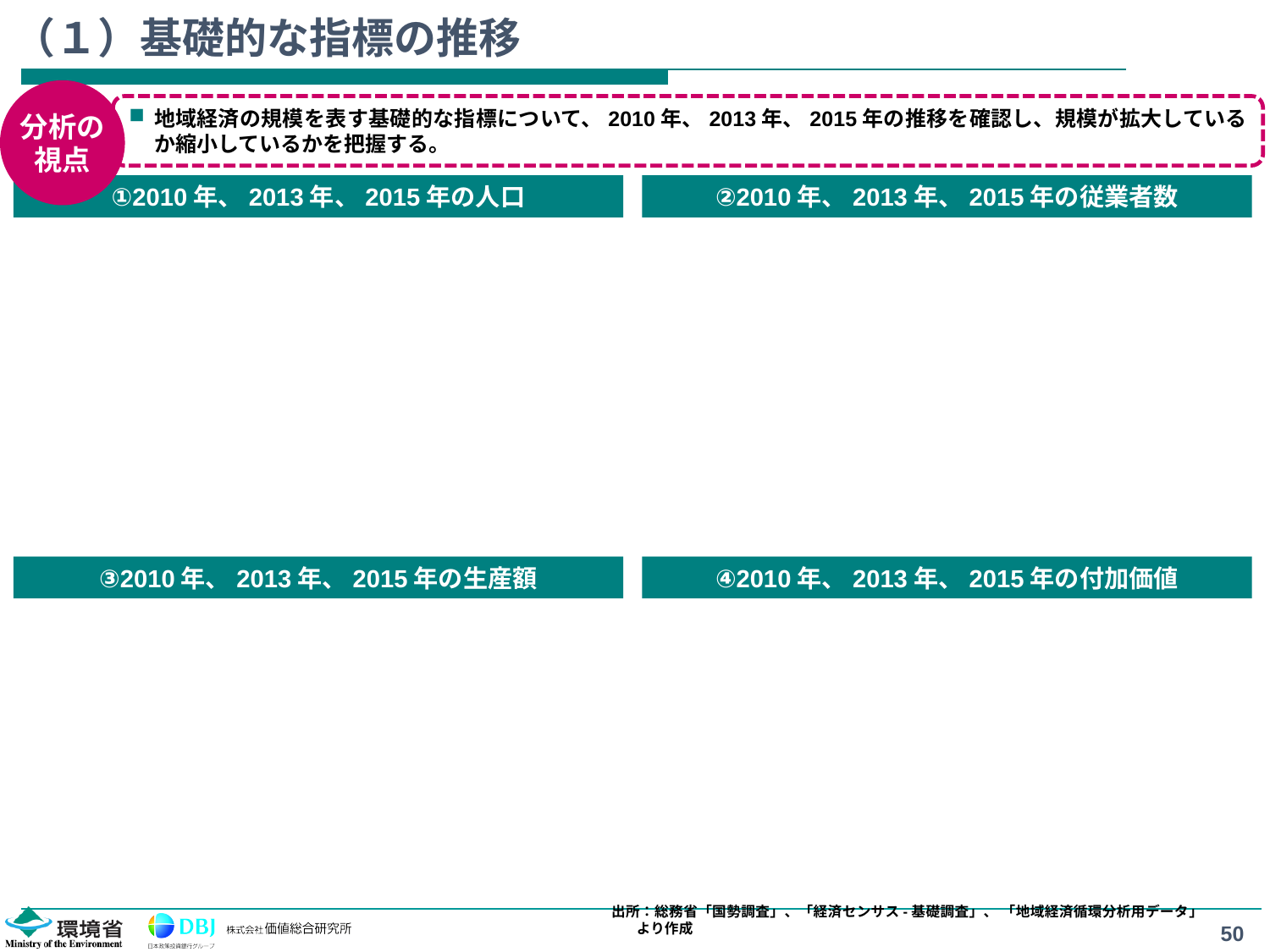

# （１）基礎的な指標の推移
分析の
視点
地域経済の規模を表す基礎的な指標について、2010年、2013年、2015年の推移を確認し、規模が拡大しているか縮小しているかを把握する。
①2010年、2013年、2015年の人口
②2010年、2013年、2015年の従業者数
③2010年、2013年、2015年の生産額
④2010年、2013年、2015年の付加価値
出所：総務省「国勢調査」、「経済センサス-基礎調査」、 「地域経済循環分析用データ」より作成
50